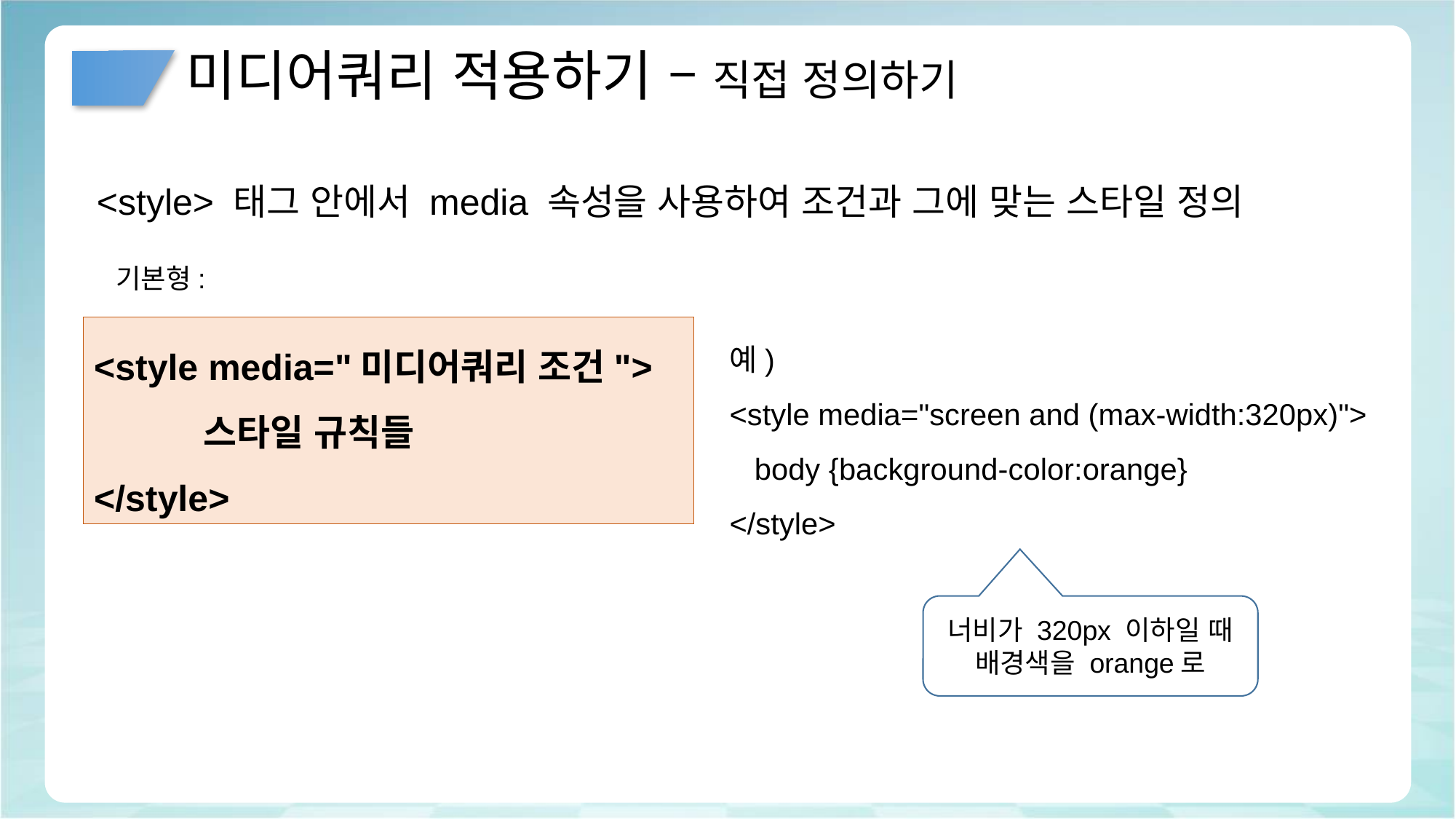

# 미디어쿼리 적용하기 – 직접 정의하기
 <style> 태그 안에서 media 속성을 사용하여 조건과 그에 맞는 스타일 정의
기본형:
<style media="미디어쿼리 조건">
	스타일 규칙들
</style>
예)
<style media="screen and (max-width:320px)">
   body {background-color:orange}
</style>
너비가 320px 이하일 때 배경색을 orange로